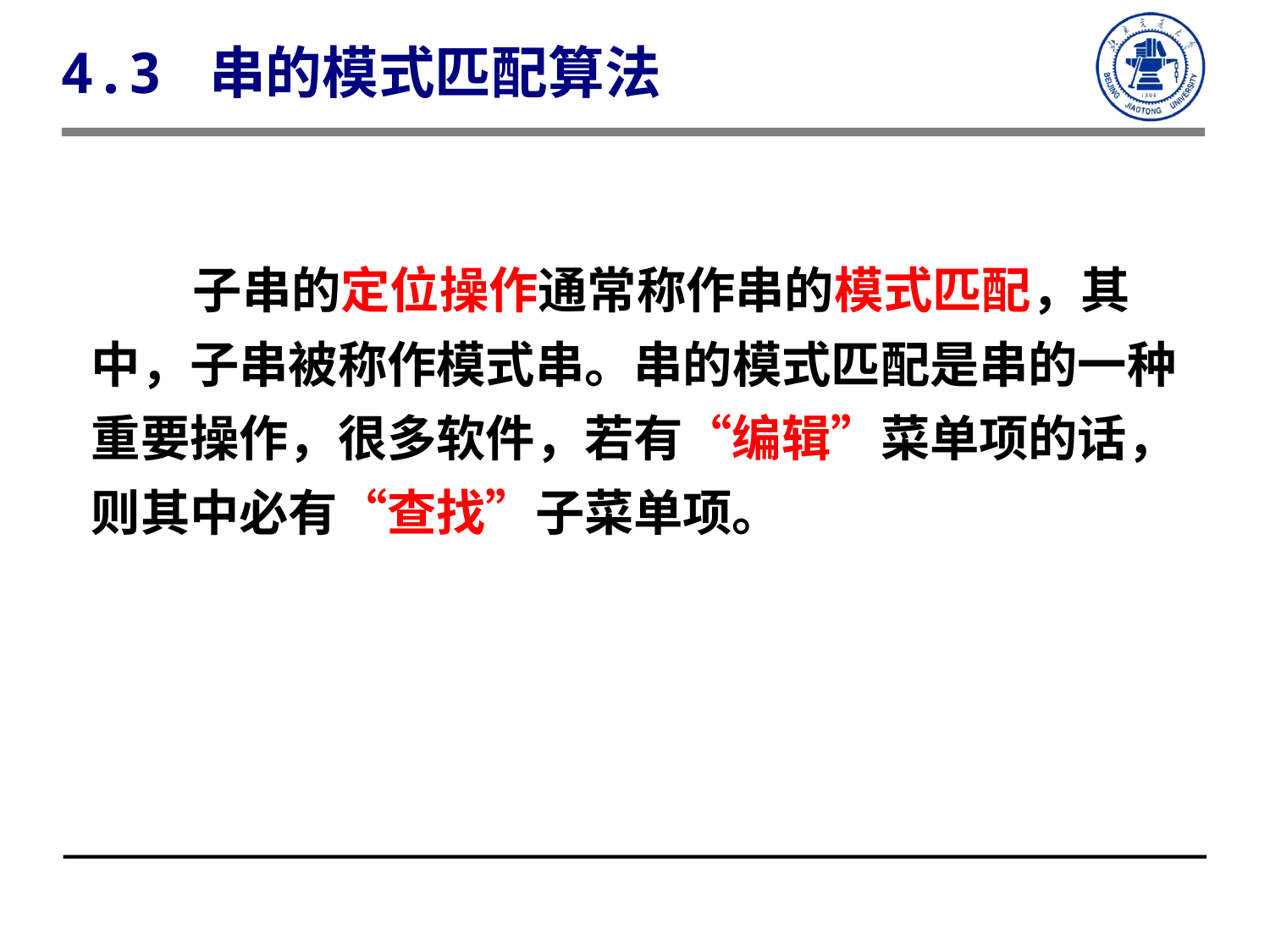

4.3 串的模式匹配算法
        子串的定位操作通常称作串的模式匹配，其中，子串被称作模式串。串的模式匹配是串的一种重要操作，很多软件，若有“编辑”菜单项的话，则其中必有“查找”子菜单项。